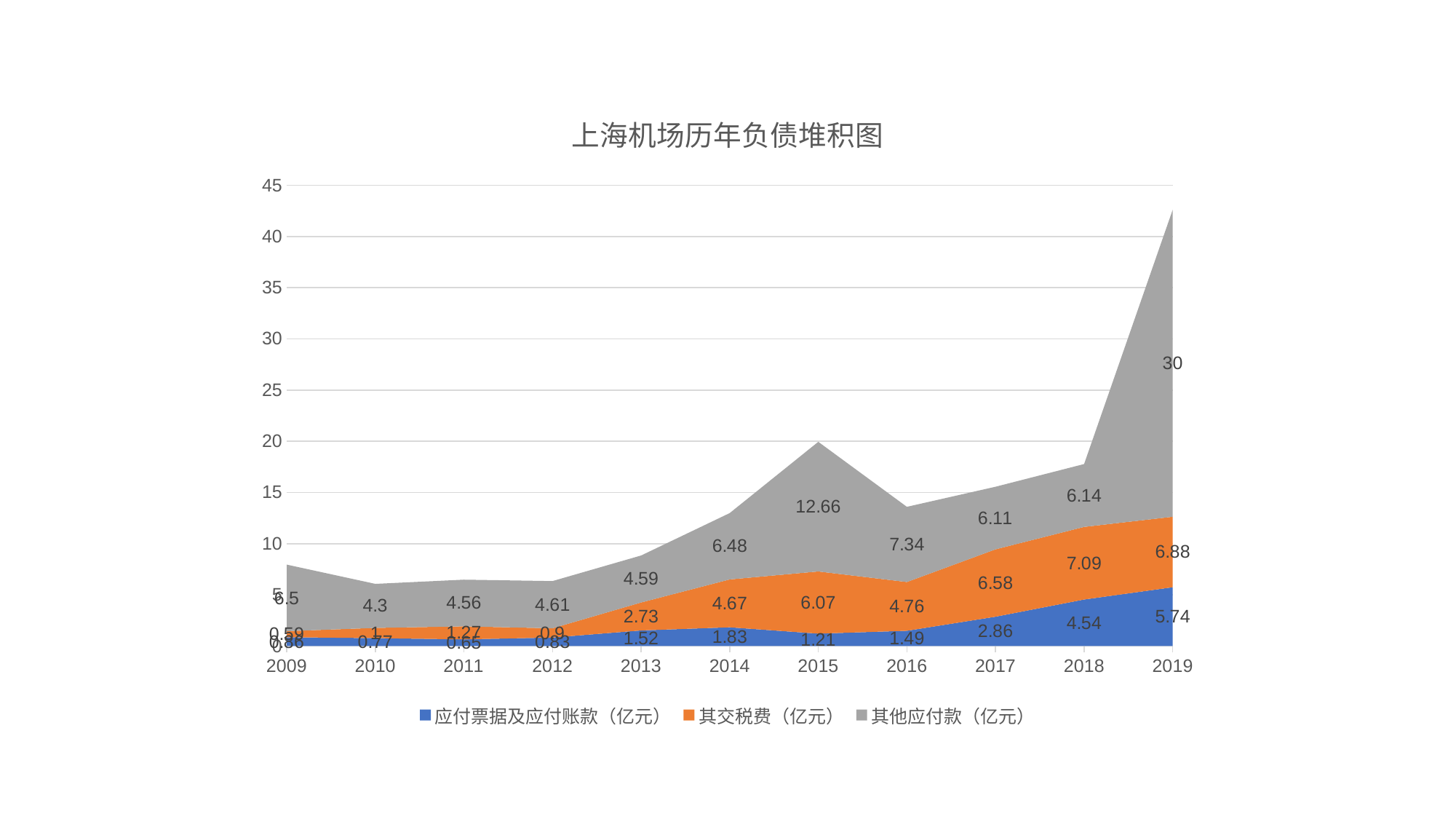

### Chart: 上海机场历年负债堆积图

| Category | 应付票据及应付账款（亿元） | 其交税费（亿元） | 其他应付款（亿元） |
|---|---|---|---|
| 2009 | 0.86 | 0.59 | 6.5 |
| 2010 | 0.77 | 1.0 | 4.3 |
| 2011 | 0.65 | 1.27 | 4.56 |
| 2012 | 0.83 | 0.9 | 4.61 |
| 2013 | 1.52 | 2.73 | 4.59 |
| 2014 | 1.83 | 4.67 | 6.48 |
| 2015 | 1.21 | 6.07 | 12.66 |
| 2016 | 1.49 | 4.76 | 7.34 |
| 2017 | 2.86 | 6.58 | 6.11 |
| 2018 | 4.54 | 7.09 | 6.14 |
| 2019 | 5.74 | 6.88 | 30.0 |